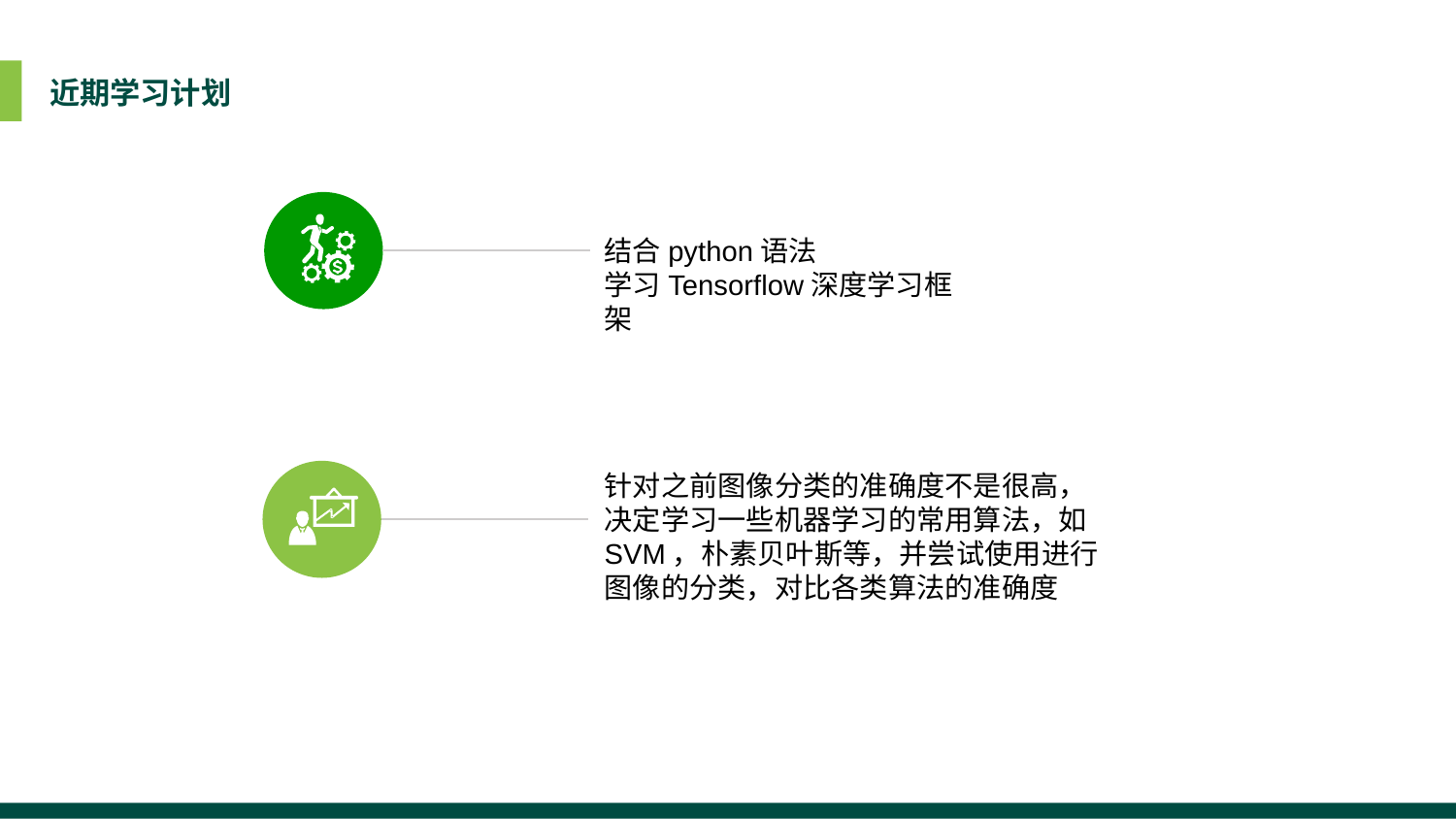

近期学习计划

结合python语法
学习Tensorflow深度学习框架
针对之前图像分类的准确度不是很高，决定学习一些机器学习的常用算法，如SVM，朴素贝叶斯等，并尝试使用进行图像的分类，对比各类算法的准确度